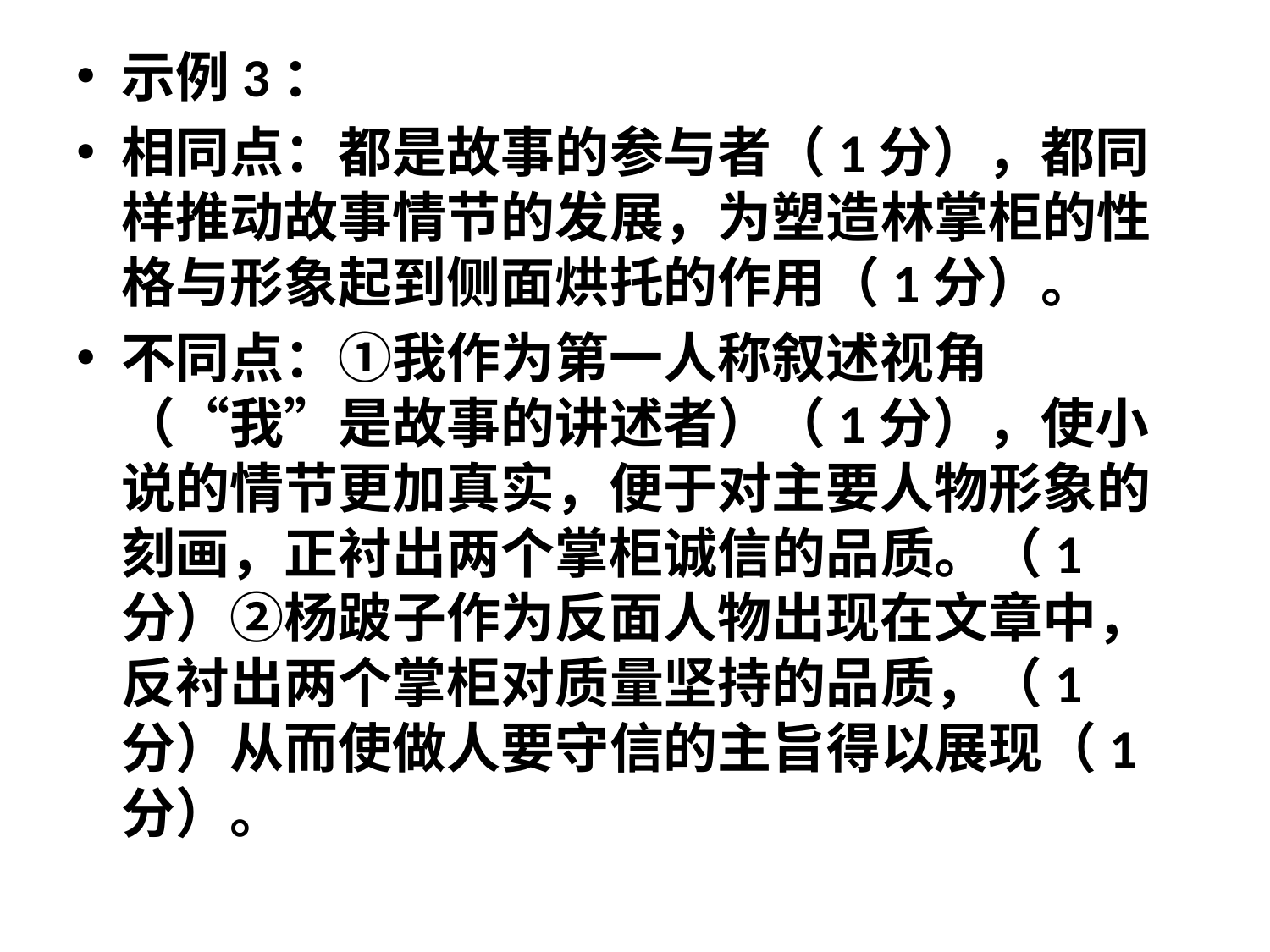

示例3：
相同点：都是故事的参与者（1分），都同样推动故事情节的发展，为塑造林掌柜的性格与形象起到侧面烘托的作用（1分）。
不同点：①我作为第一人称叙述视角（“我”是故事的讲述者）（1分），使小说的情节更加真实，便于对主要人物形象的刻画，正衬出两个掌柜诚信的品质。（1分）②杨跛子作为反面人物出现在文章中，反衬出两个掌柜对质量坚持的品质，（1分）从而使做人要守信的主旨得以展现（1分）。